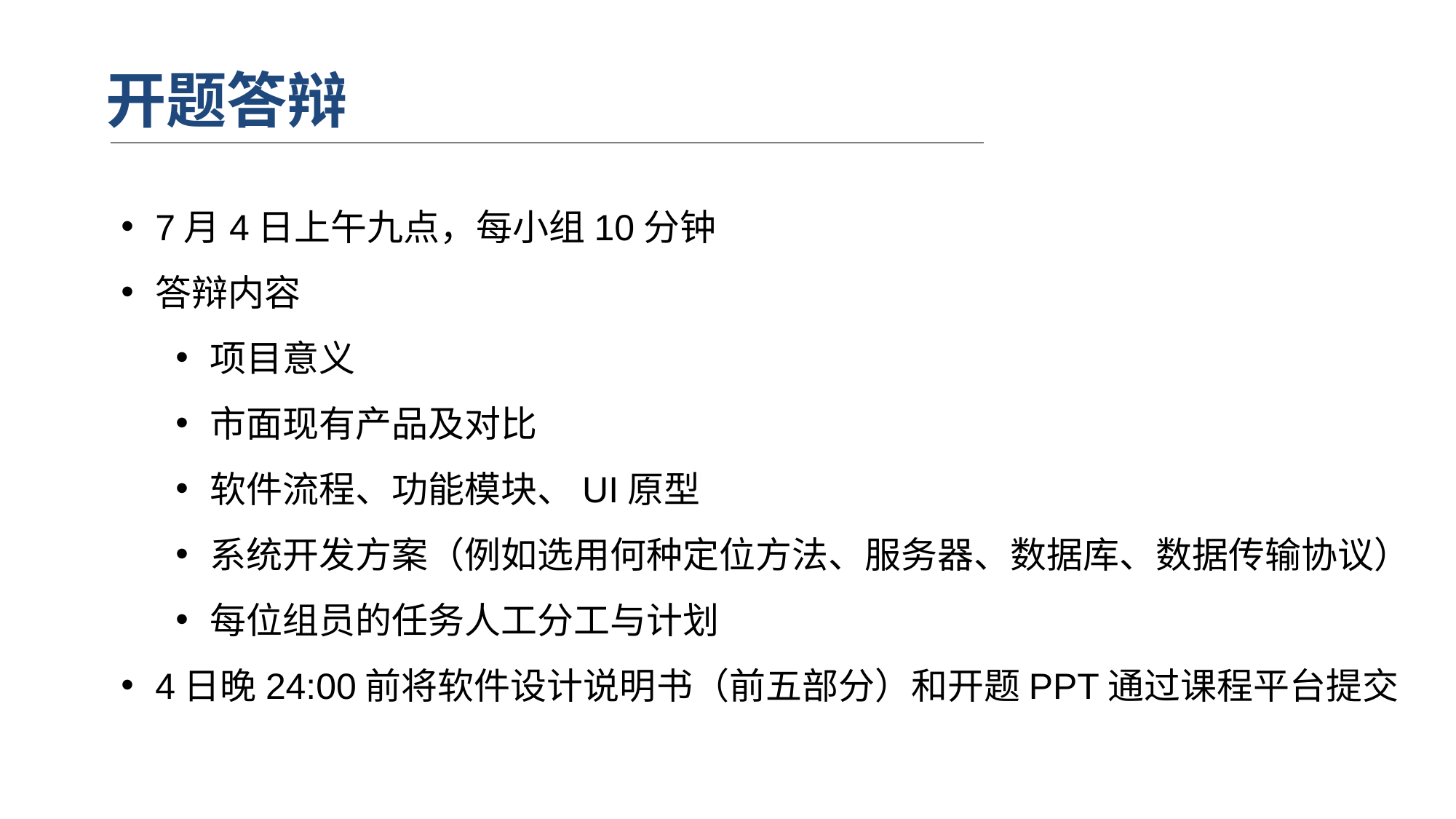

开题答辩
7月4日上午九点，每小组10分钟
答辩内容
项目意义
市面现有产品及对比
软件流程、功能模块、UI原型
系统开发方案（例如选用何种定位方法、服务器、数据库、数据传输协议）
每位组员的任务人工分工与计划
4日晚24:00前将软件设计说明书（前五部分）和开题PPT通过课程平台提交